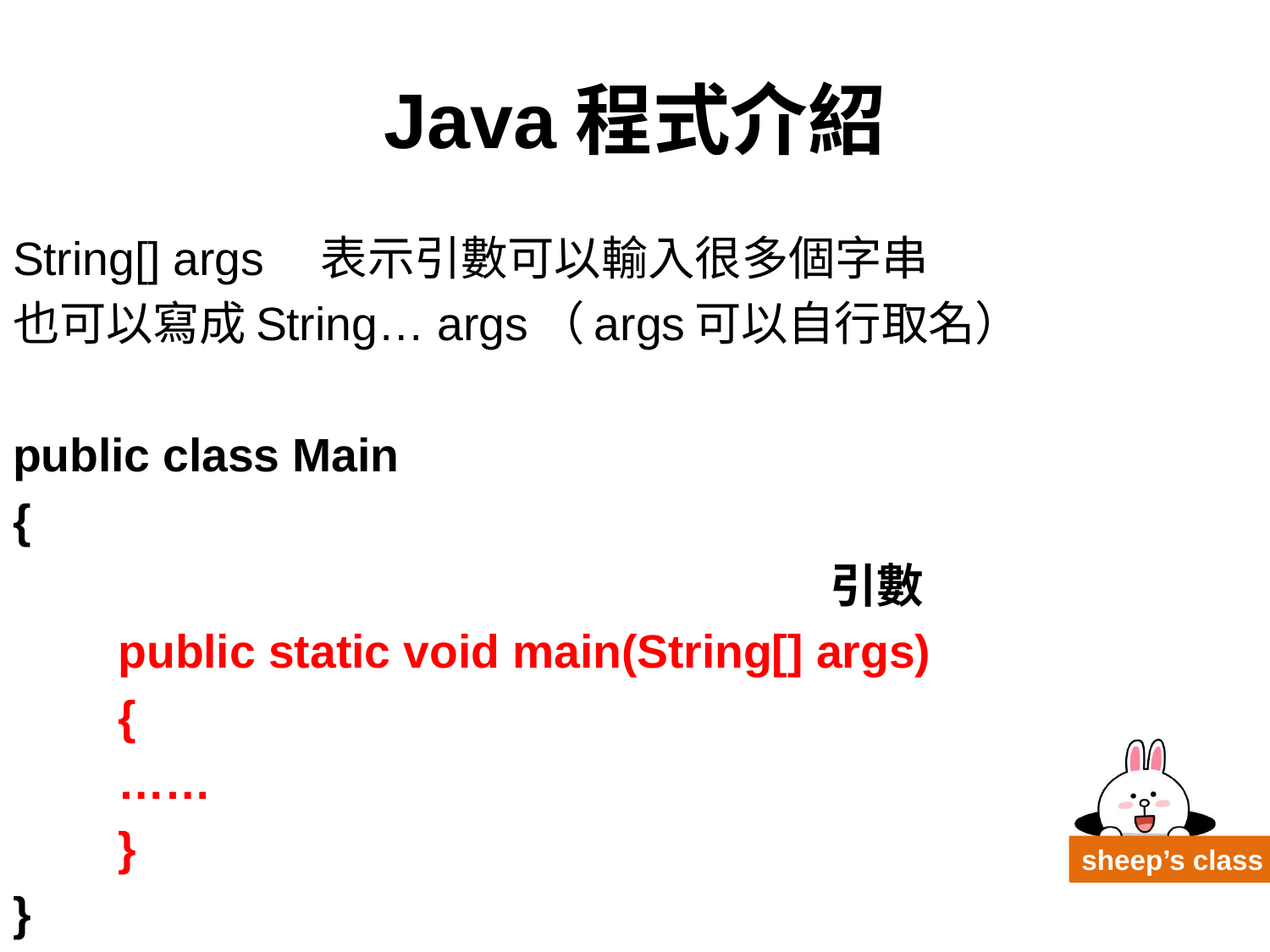

# Java程式介紹
String[] args　表示引數可以輸入很多個字串
也可以寫成String… args（args可以自行取名）

public class Main
{
	　 　　　　　　　　　　　　　　引數
	public static void main(String[] args)
	{
		……
	}
}